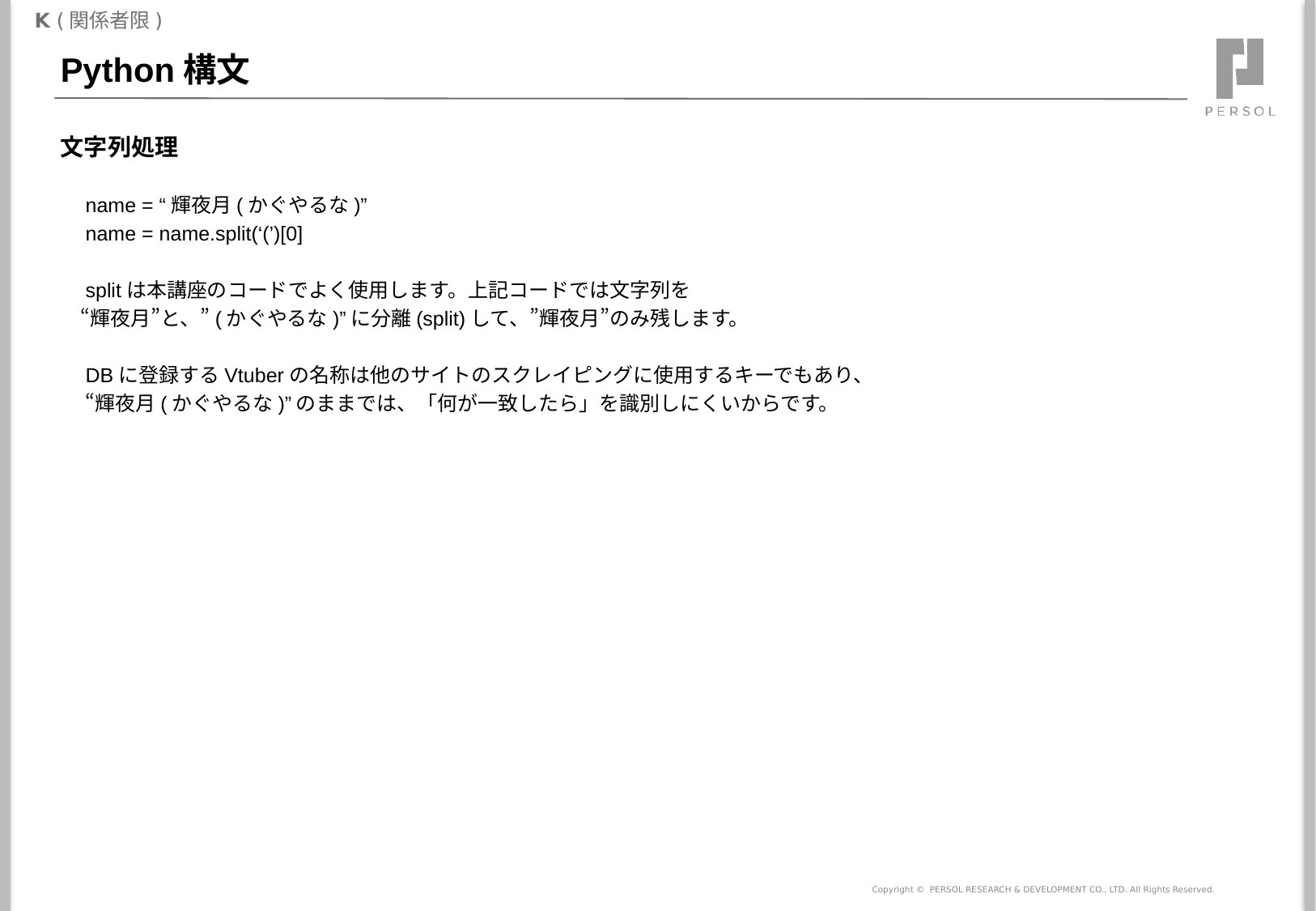

# Python構文
文字列処理

　name = “輝夜月(かぐやるな)”
　name = name.split(‘(’)[0]

　splitは本講座のコードでよく使用します。上記コードでは文字列を
　“輝夜月”と、”(かぐやるな)”に分離(split)して、”輝夜月”のみ残します。

　DBに登録するVtuberの名称は他のサイトのスクレイピングに使用するキーでもあり、
　 “輝夜月(かぐやるな)”のままでは、「何が一致したら」を識別しにくいからです。